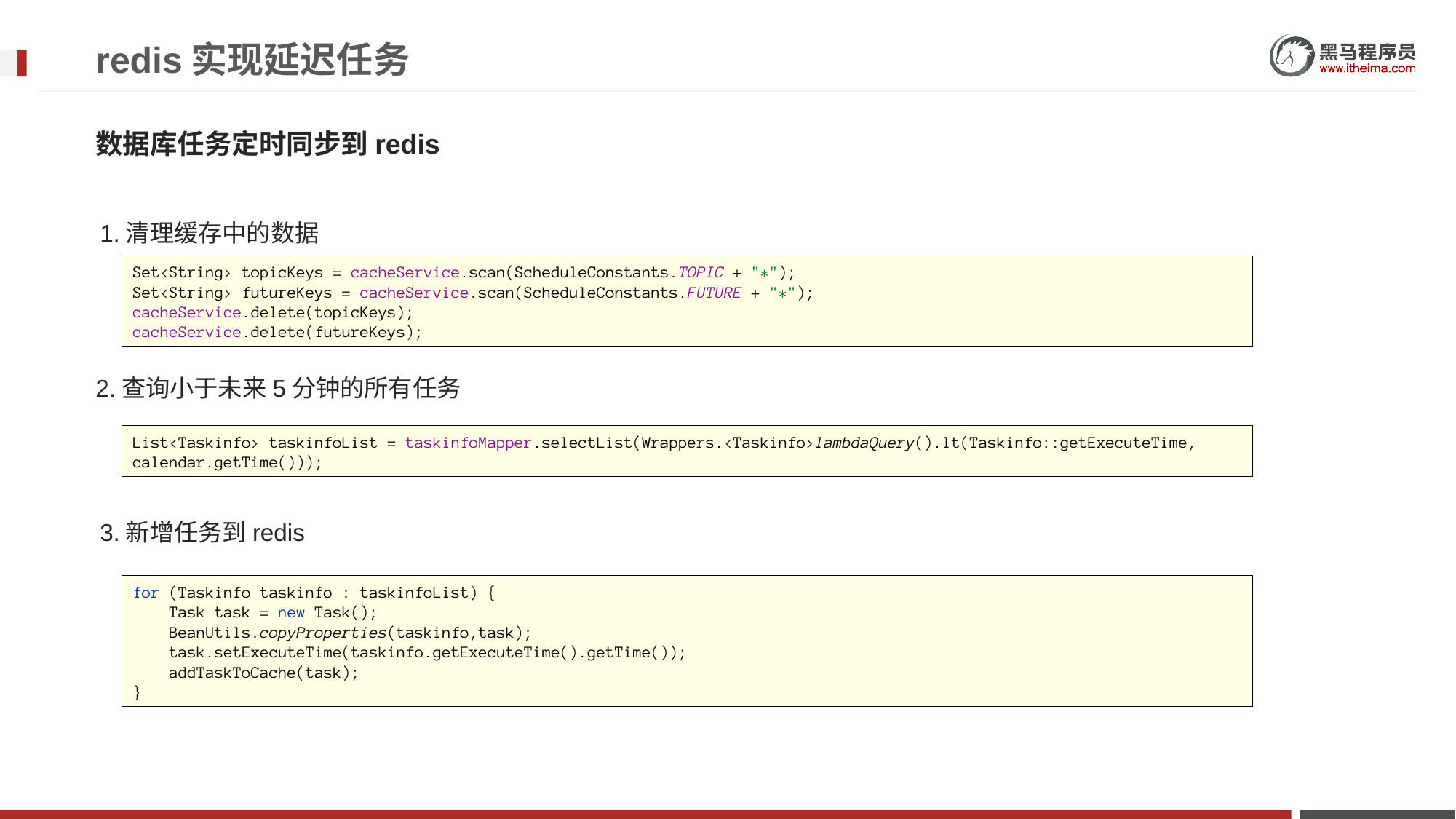

# redis实现延迟任务
数据库任务定时同步到redis
1.清理缓存中的数据
Set<String> topicKeys = cacheService.scan(ScheduleConstants.TOPIC + "*");
Set<String> futureKeys = cacheService.scan(ScheduleConstants.FUTURE + "*");
cacheService.delete(topicKeys);
cacheService.delete(futureKeys);
2.查询小于未来5分钟的所有任务
List<Taskinfo> taskinfoList = taskinfoMapper.selectList(Wrappers.<Taskinfo>lambdaQuery().lt(Taskinfo::getExecuteTime, calendar.getTime()));
3.新增任务到redis
for (Taskinfo taskinfo : taskinfoList) {
    Task task = new Task();
    BeanUtils.copyProperties(taskinfo,task);
    task.setExecuteTime(taskinfo.getExecuteTime().getTime());
    addTaskToCache(task);
}